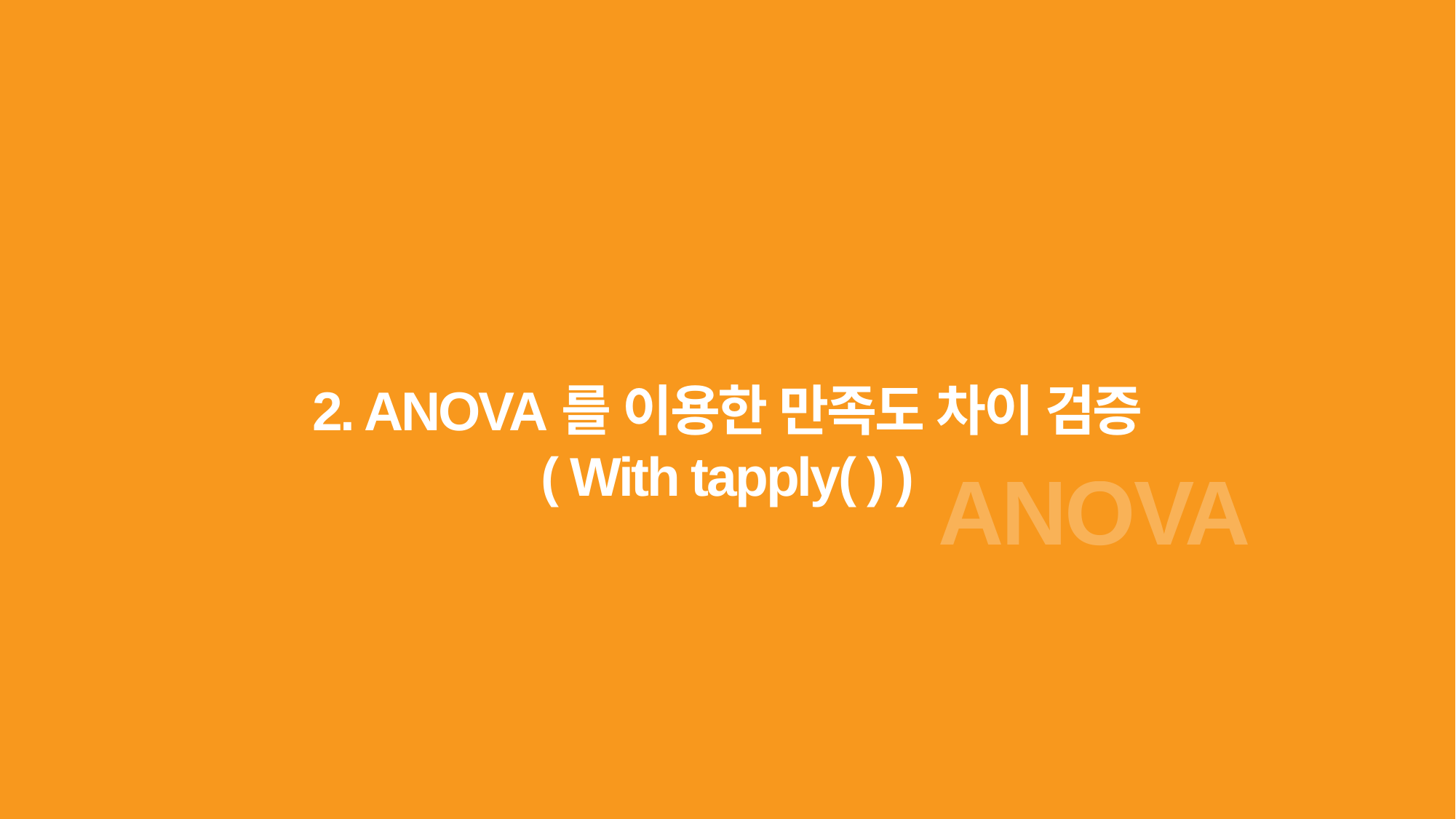

2. ANOVA를 이용한 만족도 차이 검증
( With tapply( ) )
ANOVA